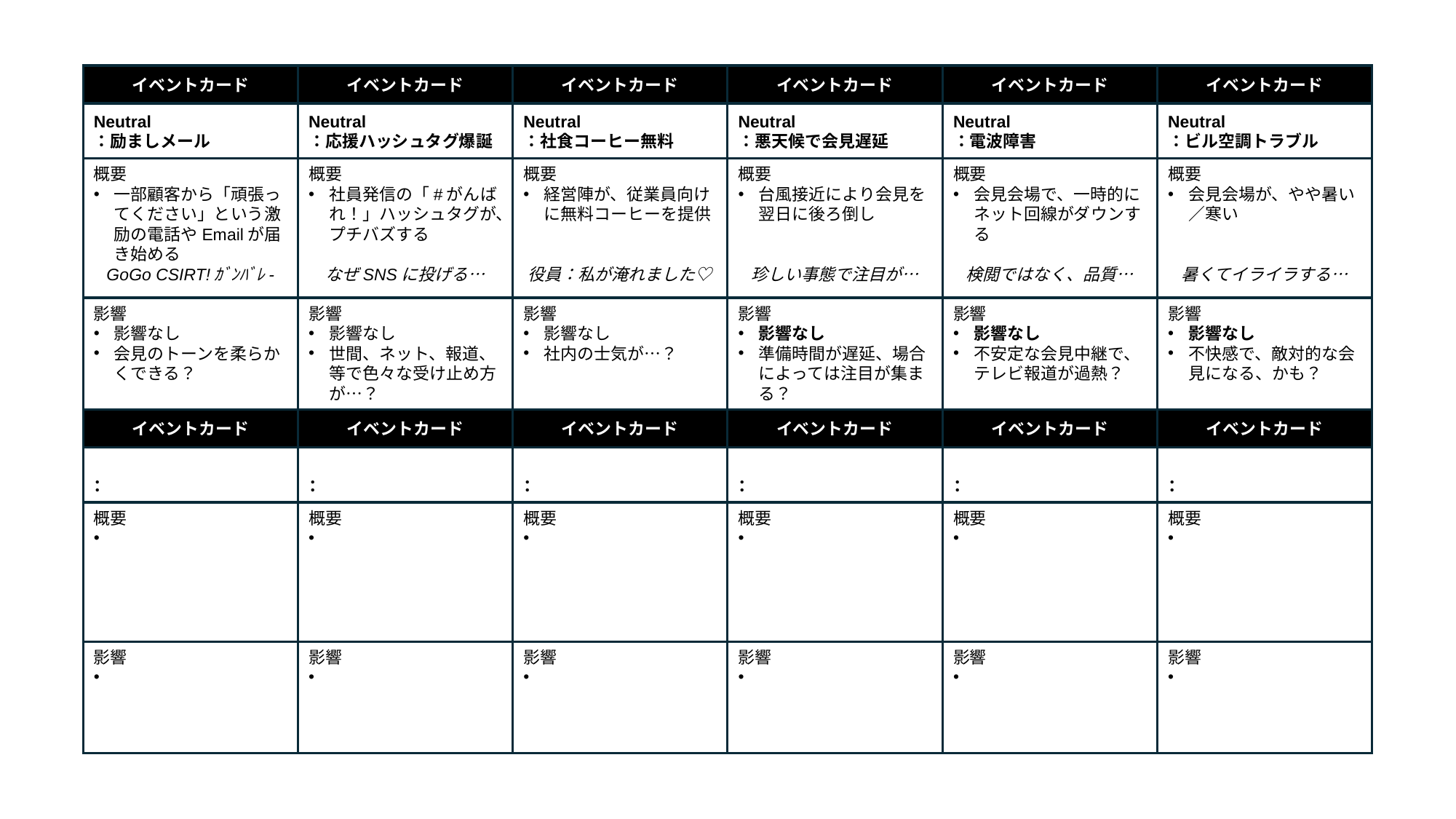

イベントカード

イベントカード

イベントカード

イベントカード

イベントカード

イベントカード
Neutral
：社食コーヒー無料
Neutral
：電波障害
Neutral
：ビル空調トラブル
Neutral
：励ましメール
Neutral
：応援ハッシュタグ爆誕
Neutral
：悪天候で会見遅延
概要
経営陣が、従業員向けに無料コーヒーを提供

役員：私が淹れました♡
概要
会見会場で、一時的にネット回線がダウンする

検閲ではなく、品質…
概要
会見会場が、やや暑い／寒い

暑くてイライラする…
概要
一部顧客から「頑張ってください」という激励の電話やEmailが届き始める
GoGo CSIRT!ｶﾞﾝﾊﾞﾚ-
概要
社員発信の「#がんばれ！」ハッシュタグが、プチバズする

なぜSNSに投げる…
概要
台風接近により会見を翌日に後ろ倒し

珍しい事態で注目が…
影響
影響なし
社内の士気が…？
影響
影響なし
不安定な会見中継で、テレビ報道が過熱？
影響
影響なし
不快感で、敵対的な会見になる、かも？
影響
影響なし
会見のトーンを柔らかくできる？
影響
影響なし
世間、ネット、報道、等で色々な受け止め方が…？
影響
影響なし
準備時間が遅延、場合によっては注目が集まる？

イベントカード

イベントカード

イベントカード

イベントカード

イベントカード

イベントカード

：

：

：

：

：

：
概要

概要

概要

概要

概要

概要

影響

影響

影響

影響

影響

影響